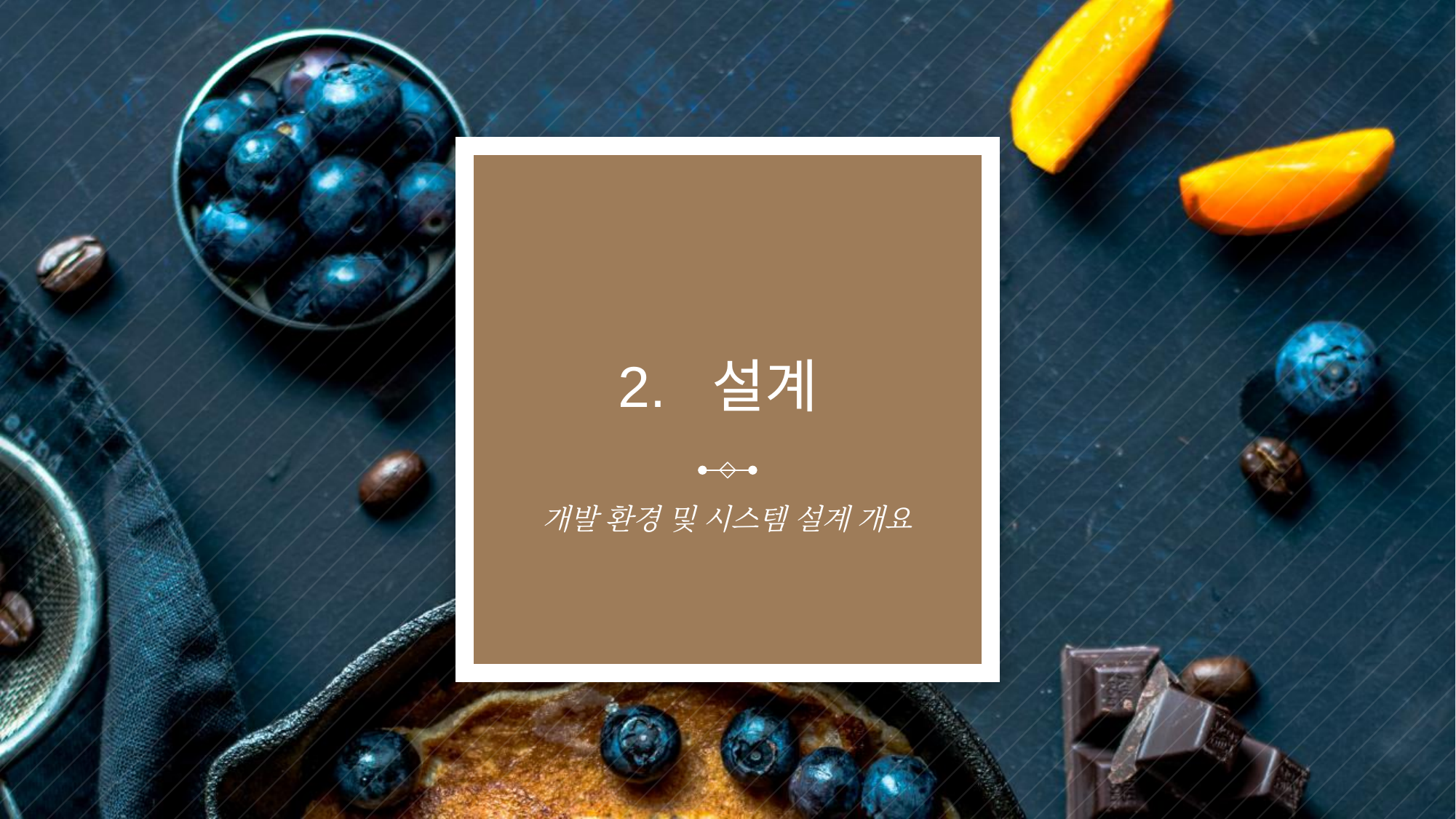

# 2.  설계
개발 환경 및 시스템 설계 개요